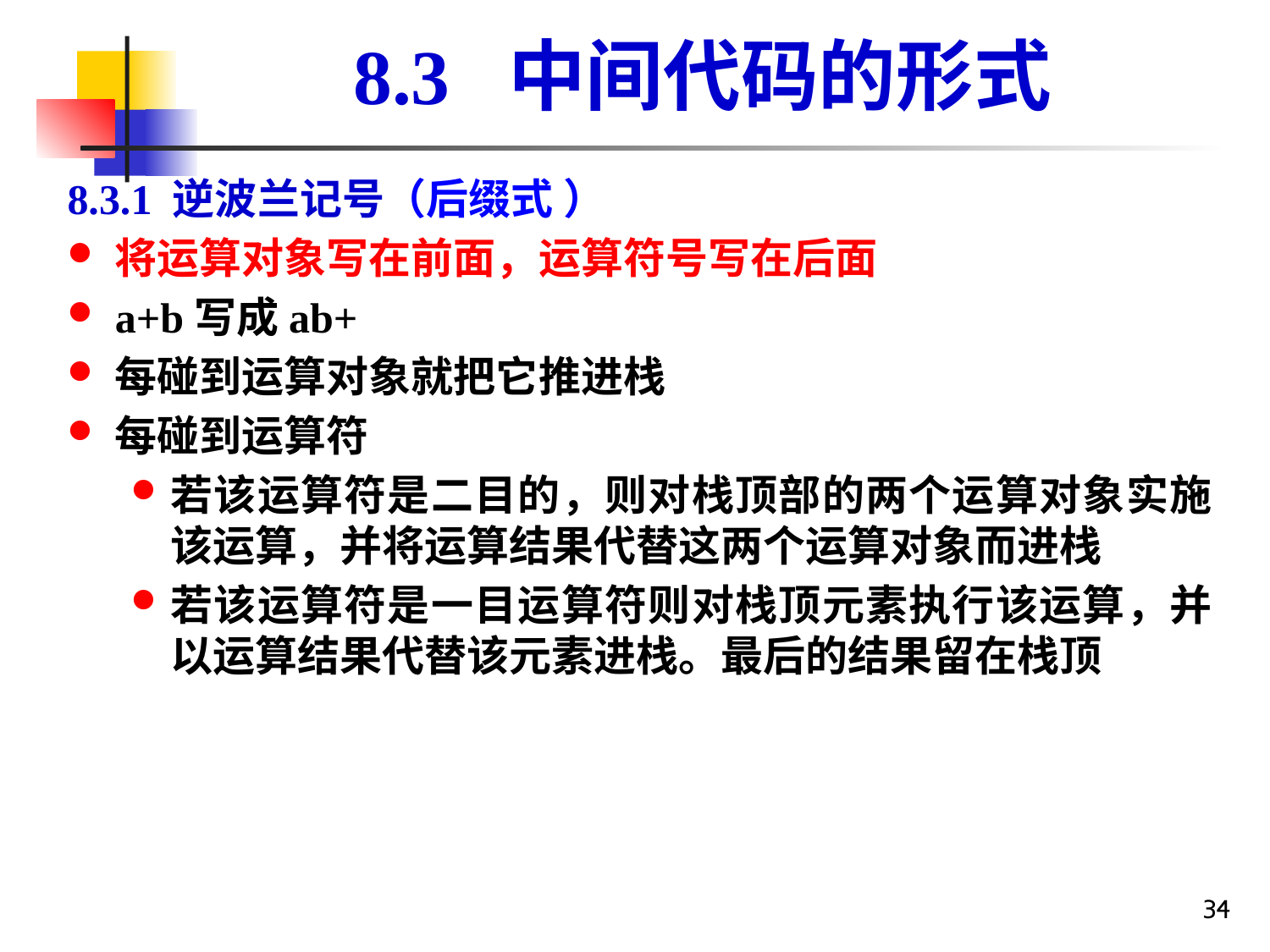

8.3  中间代码的形式
8.3.1 逆波兰记号（后缀式 ）
将运算对象写在前面，运算符号写在后面
a+b写成ab+
每碰到运算对象就把它推进栈
每碰到运算符
若该运算符是二目的，则对栈顶部的两个运算对象实施该运算，并将运算结果代替这两个运算对象而进栈
若该运算符是一目运算符则对栈顶元素执行该运算，并以运算结果代替该元素进栈。最后的结果留在栈顶
34